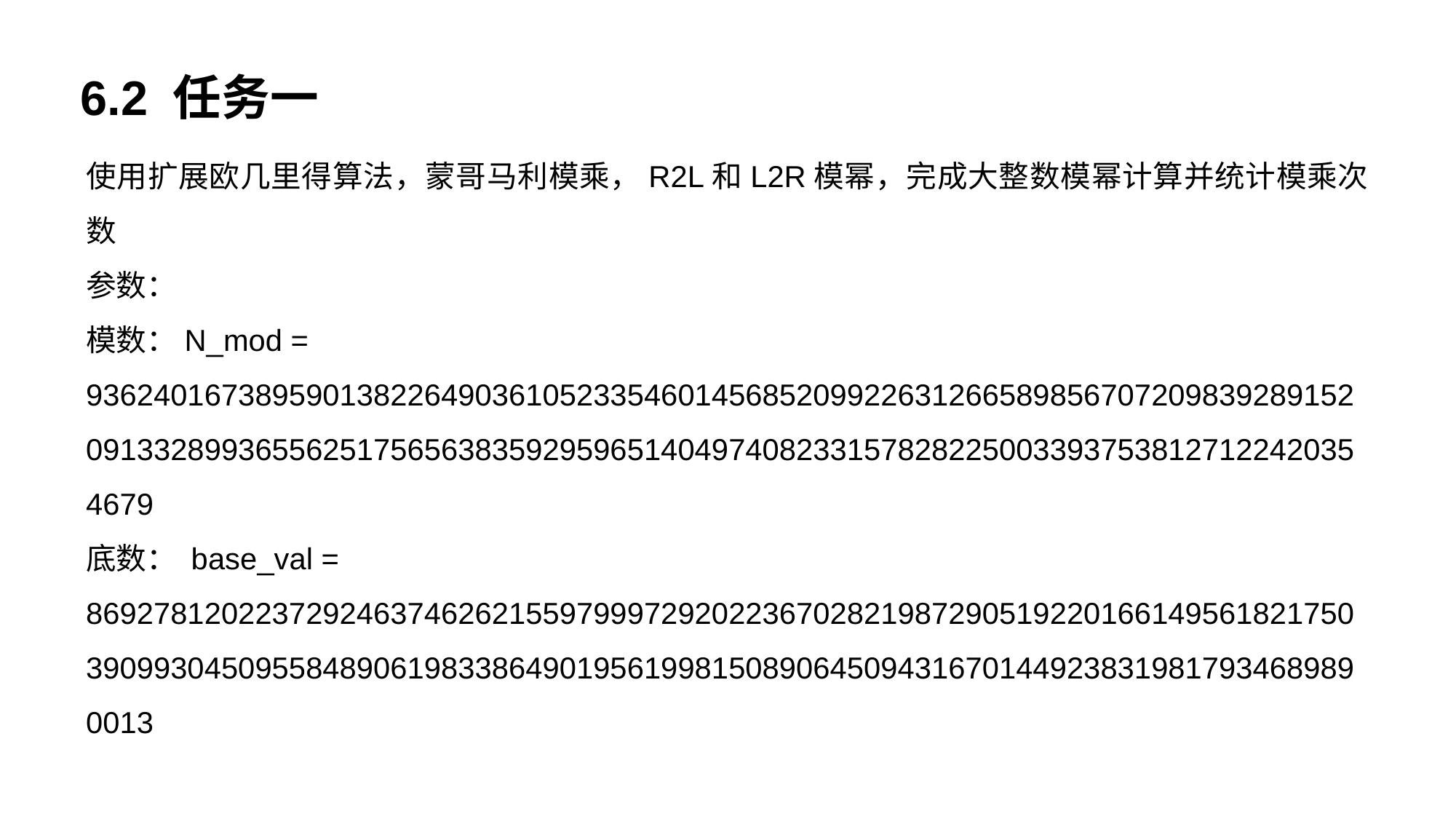

6.2 任务一
使用扩展欧几里得算法，蒙哥马利模乘，R2L和L2R模幂，完成大整数模幂计算并统计模乘次数
参数：
模数：N_mod =
9362401673895901382264903610523354601456852099226312665898567072098392891520913328993655625175656383592959651404974082331578282250033937538127122420354679
底数： base_val =
8692781202237292463746262155979997292022367028219872905192201661495618217503909930450955848906198338649019561998150890645094316701449238319817934689890013